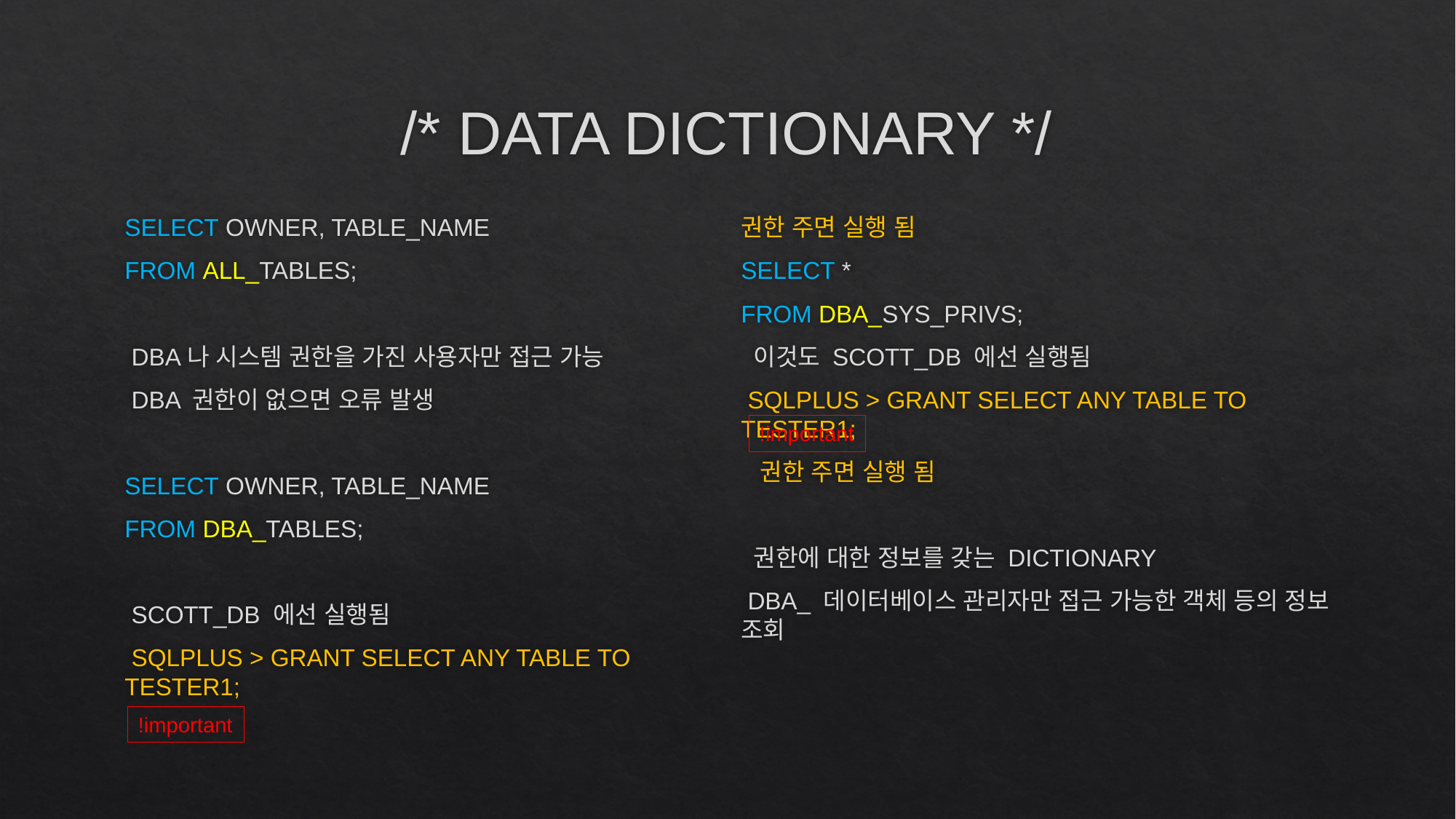

# /* DATA DICTIONARY */
SELECT OWNER, TABLE_NAME
FROM ALL_TABLES;

 DBA나 시스템 권한을 가진 사용자만 접근 가능
 DBA 권한이 없으면 오류 발생

SELECT OWNER, TABLE_NAME
FROM DBA_TABLES;

 SCOTT_DB 에선 실행됨
 SQLPLUS > GRANT SELECT ANY TABLE TO TESTER1;
권한 주면 실행 됨
SELECT *
FROM DBA_SYS_PRIVS;
 이것도 SCOTT_DB 에선 실행됨
 SQLPLUS > GRANT SELECT ANY TABLE TO TESTER1;
  권한 주면 실행 됨

 권한에 대한 정보를 갖는 DICTIONARY
 DBA_ 데이터베이스 관리자만 접근 가능한 객체 등의 정보 조회
!important
!important